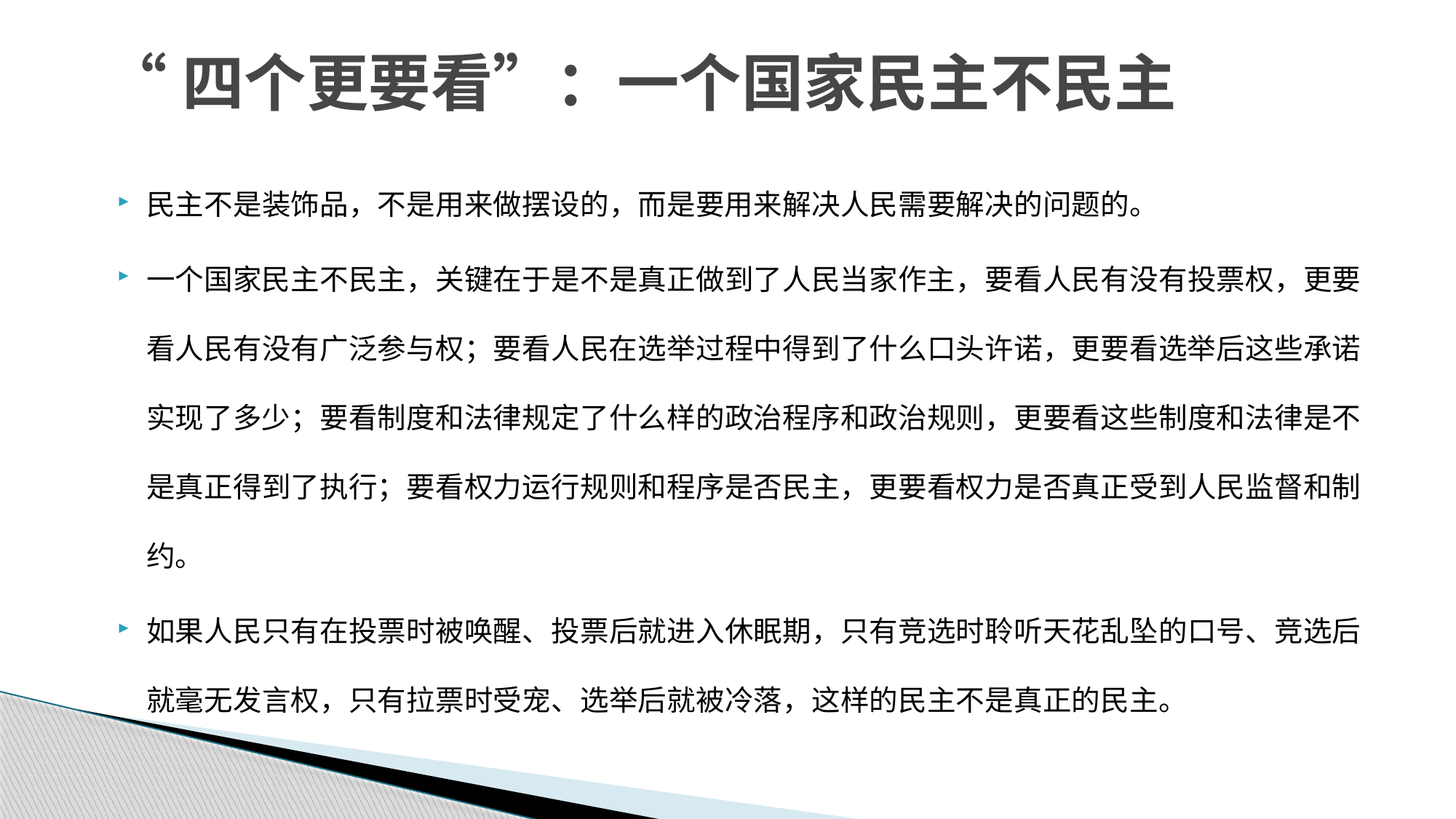

# “四个更要看”：一个国家民主不民主

民主不是装饰品，不是用来做摆设的，而是要用来解决人民需要解决的问题的。
一个国家民主不民主，关键在于是不是真正做到了人民当家作主，要看人民有没有投票权，更要看人民有没有广泛参与权；要看人民在选举过程中得到了什么口头许诺，更要看选举后这些承诺实现了多少；要看制度和法律规定了什么样的政治程序和政治规则，更要看这些制度和法律是不是真正得到了执行；要看权力运行规则和程序是否民主，更要看权力是否真正受到人民监督和制约。
如果人民只有在投票时被唤醒、投票后就进入休眠期，只有竞选时聆听天花乱坠的口号、竞选后就毫无发言权，只有拉票时受宠、选举后就被冷落，这样的民主不是真正的民主。